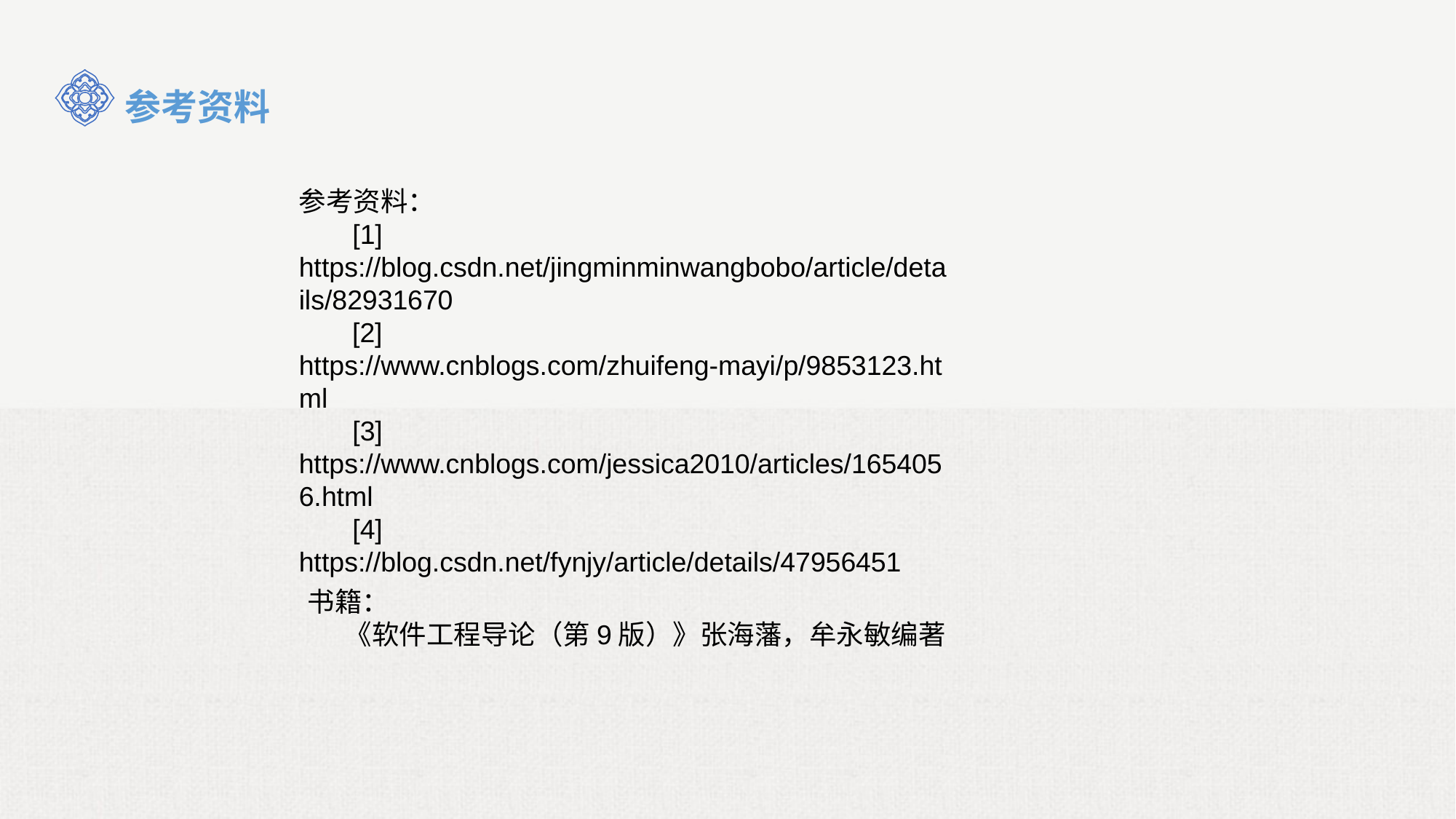

参考资料

参考资料：
       [1] https://blog.csdn.net/jingminminwangbobo/article/details/82931670
       [2] https://www.cnblogs.com/zhuifeng-mayi/p/9853123.html
       [3] https://www.cnblogs.com/jessica2010/articles/1654056.html
       [4] https://blog.csdn.net/fynjy/article/details/47956451
书籍：
      《软件工程导论（第9版）》张海藩，牟永敏编著